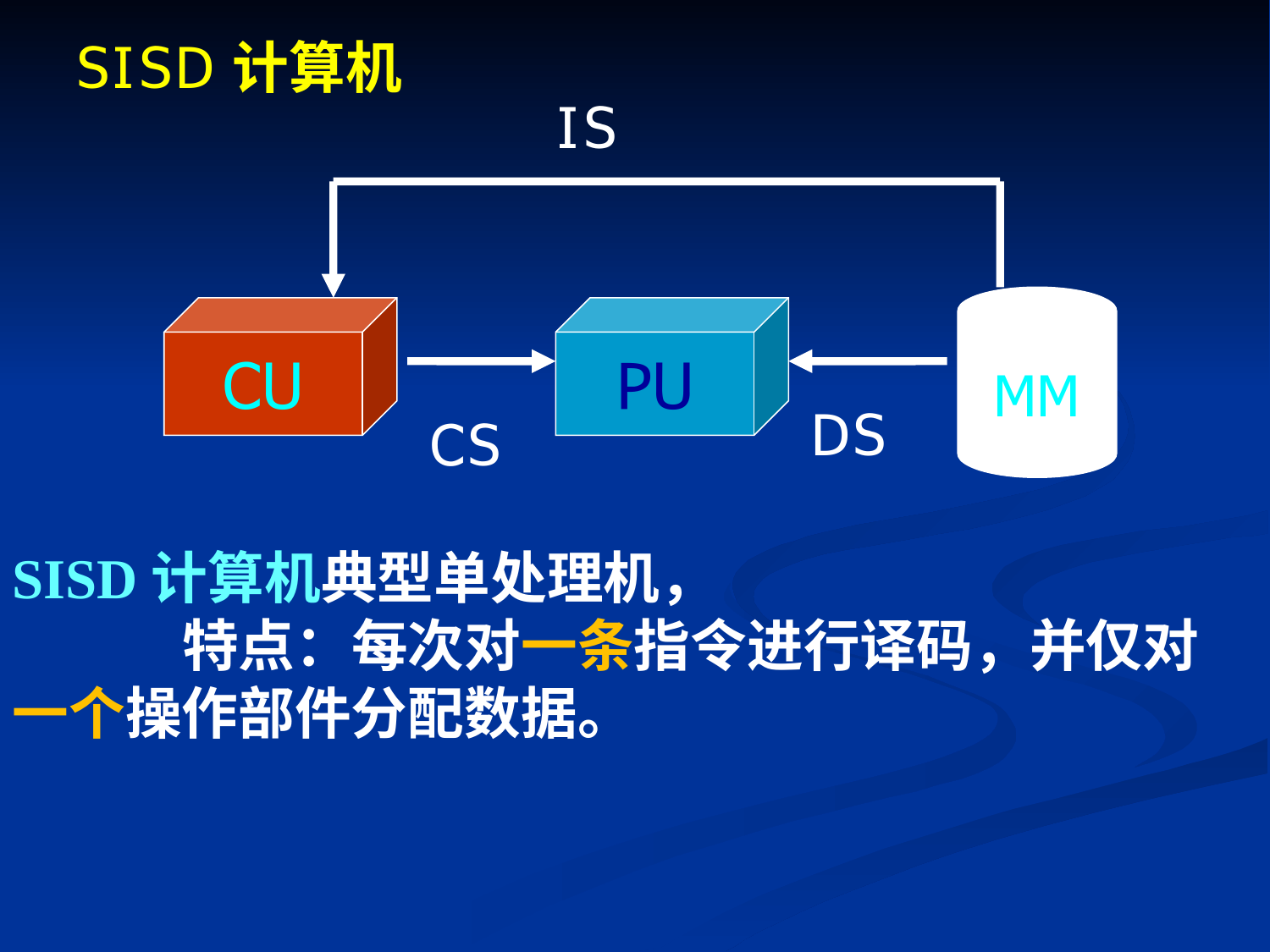

SISD计算机
IS

MM
CU
PU

DS
CS
SISD计算机典型单处理机，
　　　特点：每次对一条指令进行译码，并仅对一个操作部件分配数据。
25